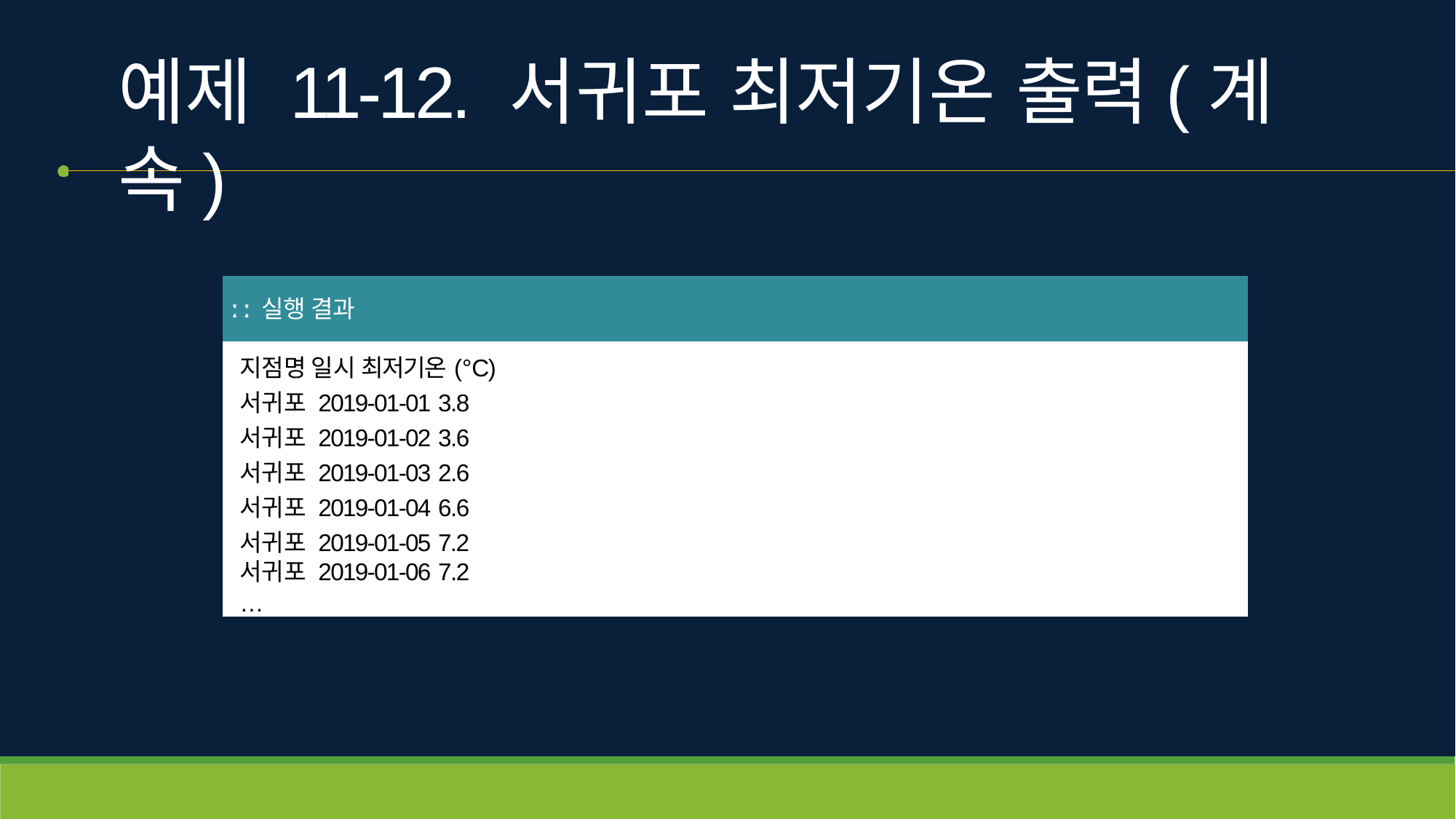

# 예제 11-12. 서귀포 최저기온 출력(계속)

| ː ː 실행 결과 |
| --- |
| 지점명 일시 최저기온(°C) 서귀포 2019-01-01 3.8 서귀포 2019-01-02 3.6 서귀포 2019-01-03 2.6 서귀포 2019-01-04 6.6 서귀포 2019-01-05 7.2 서귀포 2019-01-06 7.2 … |